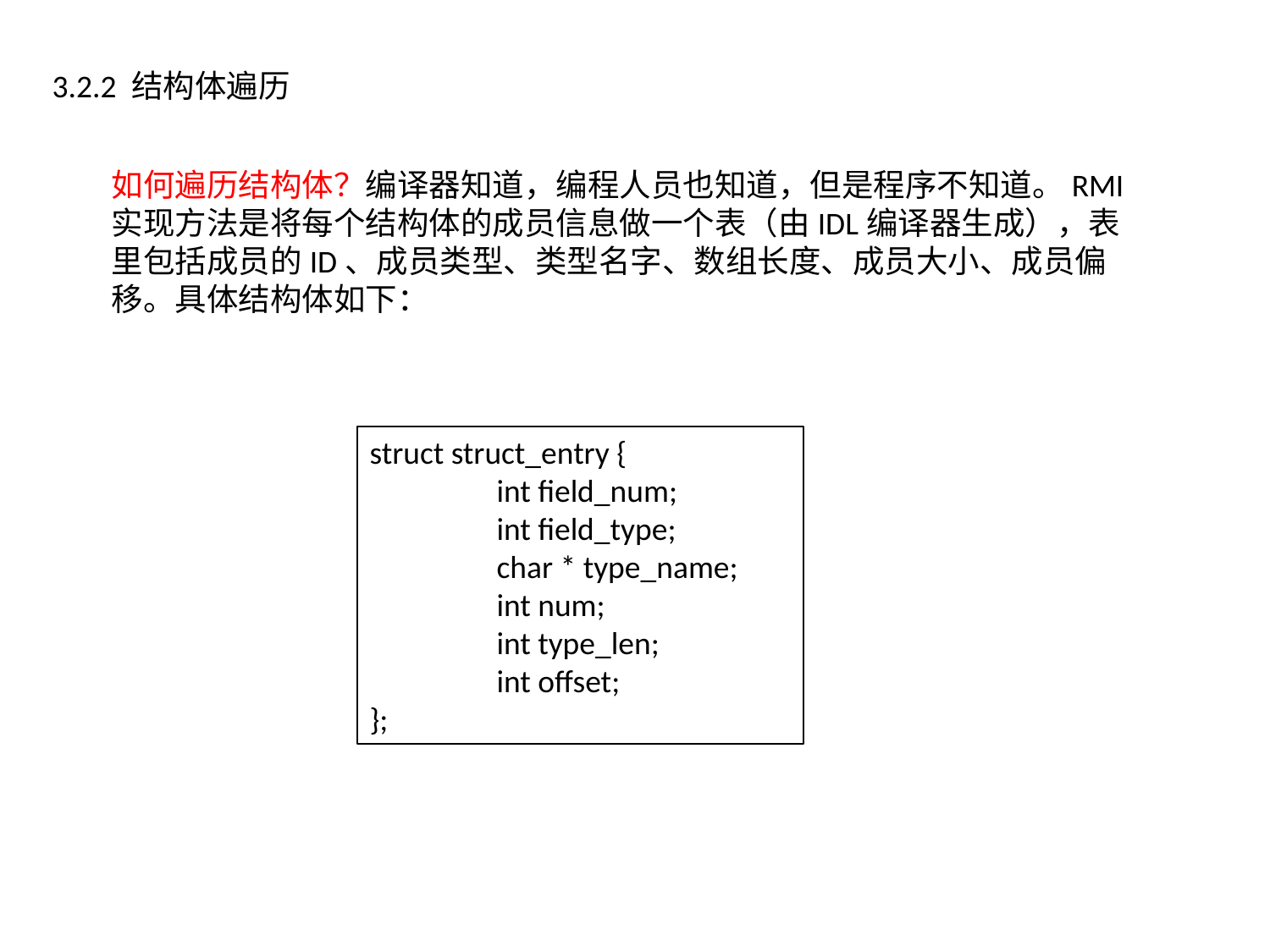

3.2.2 结构体遍历
如何遍历结构体？编译器知道，编程人员也知道，但是程序不知道。RMI实现方法是将每个结构体的成员信息做一个表（由IDL编译器生成），表里包括成员的ID、成员类型、类型名字、数组长度、成员大小、成员偏移。具体结构体如下：
struct struct_entry {
	int field_num;
	int field_type;
	char * type_name;
	int num;
	int type_len;
	int offset;
};